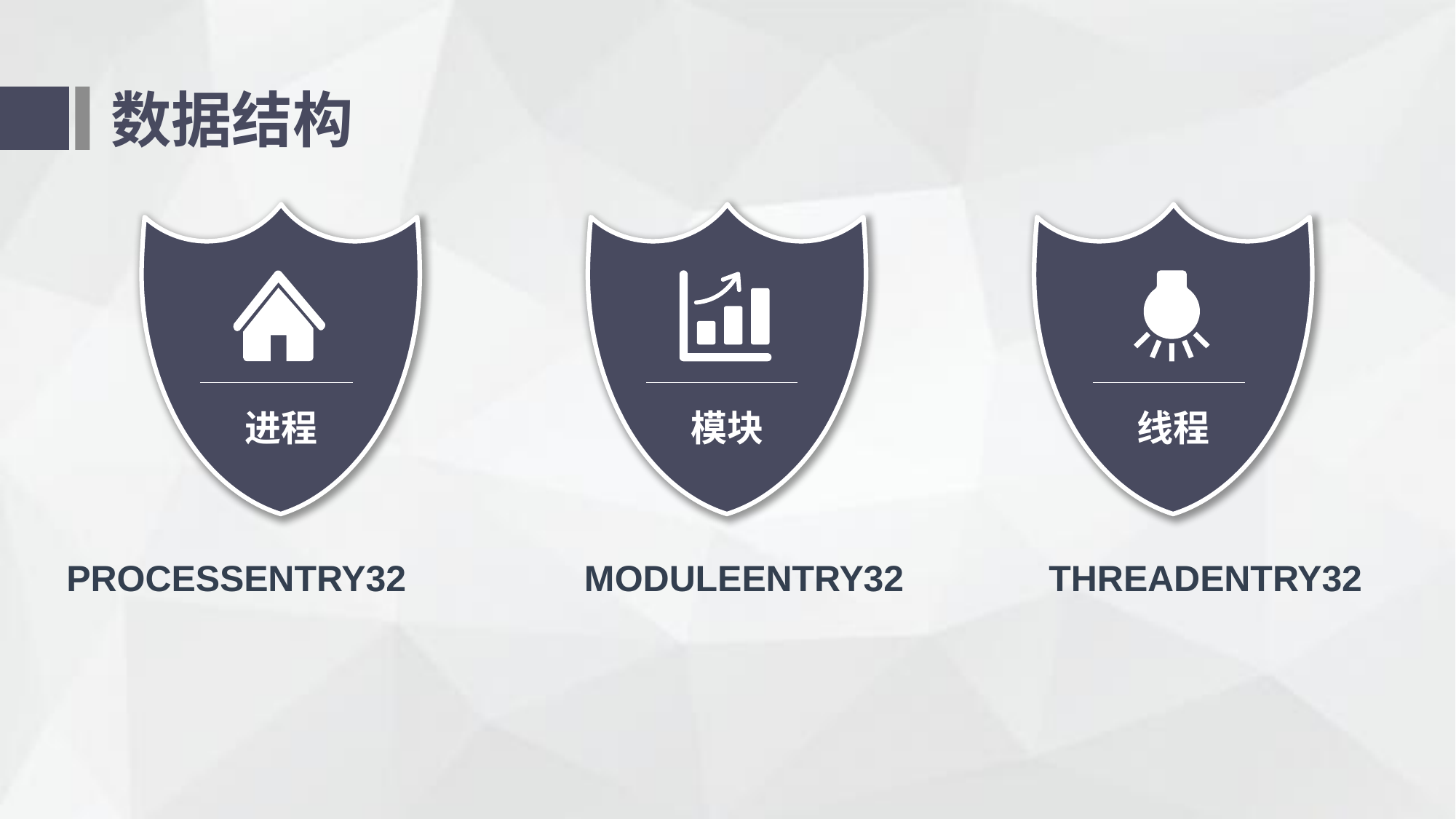

数据结构

进程
模块
线程
PROCESSENTRY32	        MODULEENTRY32		THREADENTRY32